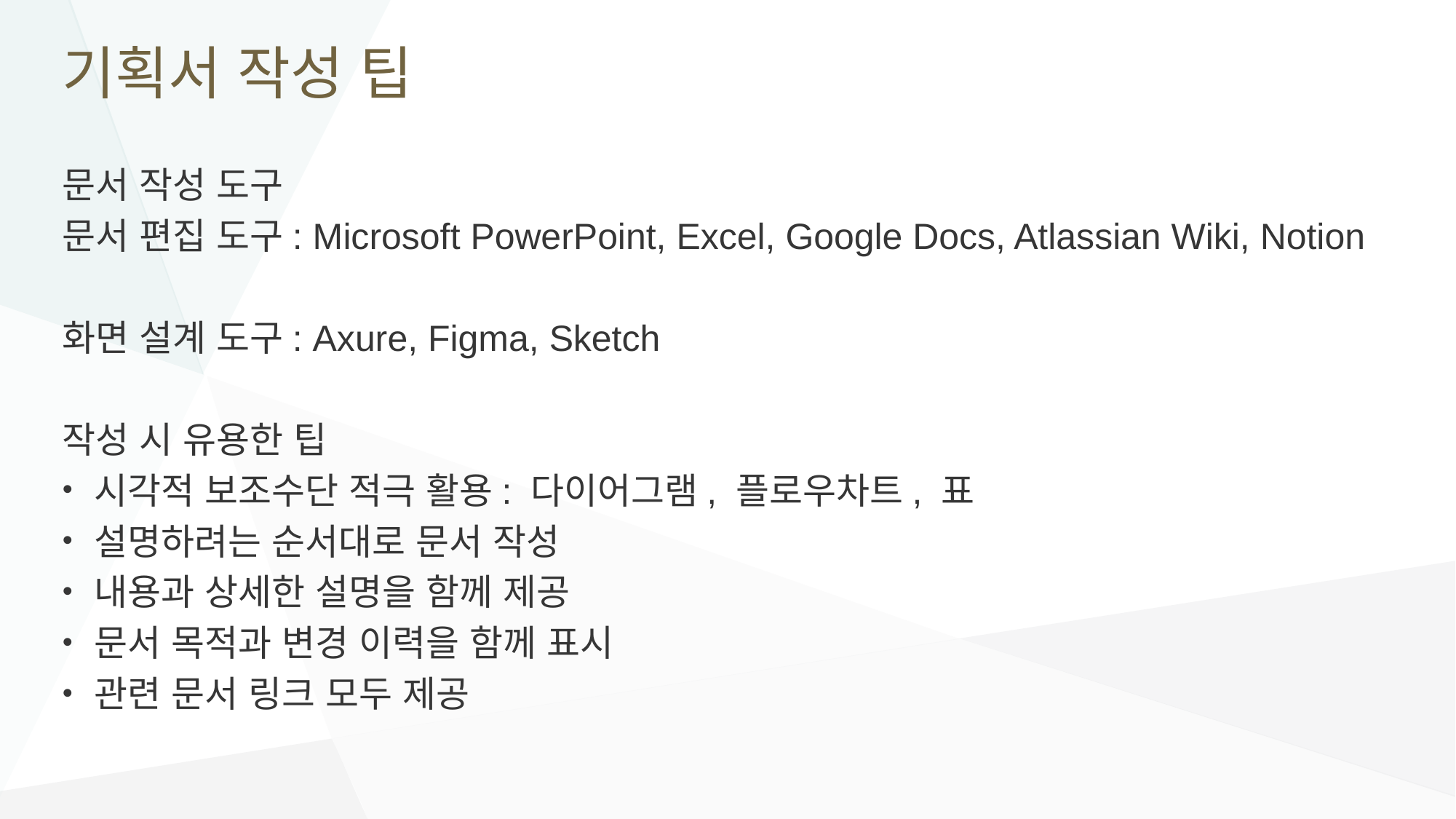

# 기획서 작성 팁
문서 작성 도구
문서 편집 도구: Microsoft PowerPoint, Excel, Google Docs, Atlassian Wiki, Notion

화면 설계 도구: Axure, Figma, Sketch

작성 시 유용한 팁
시각적 보조수단 적극 활용: 다이어그램, 플로우차트, 표
설명하려는 순서대로 문서 작성
내용과 상세한 설명을 함께 제공
문서 목적과 변경 이력을 함께 표시
관련 문서 링크 모두 제공